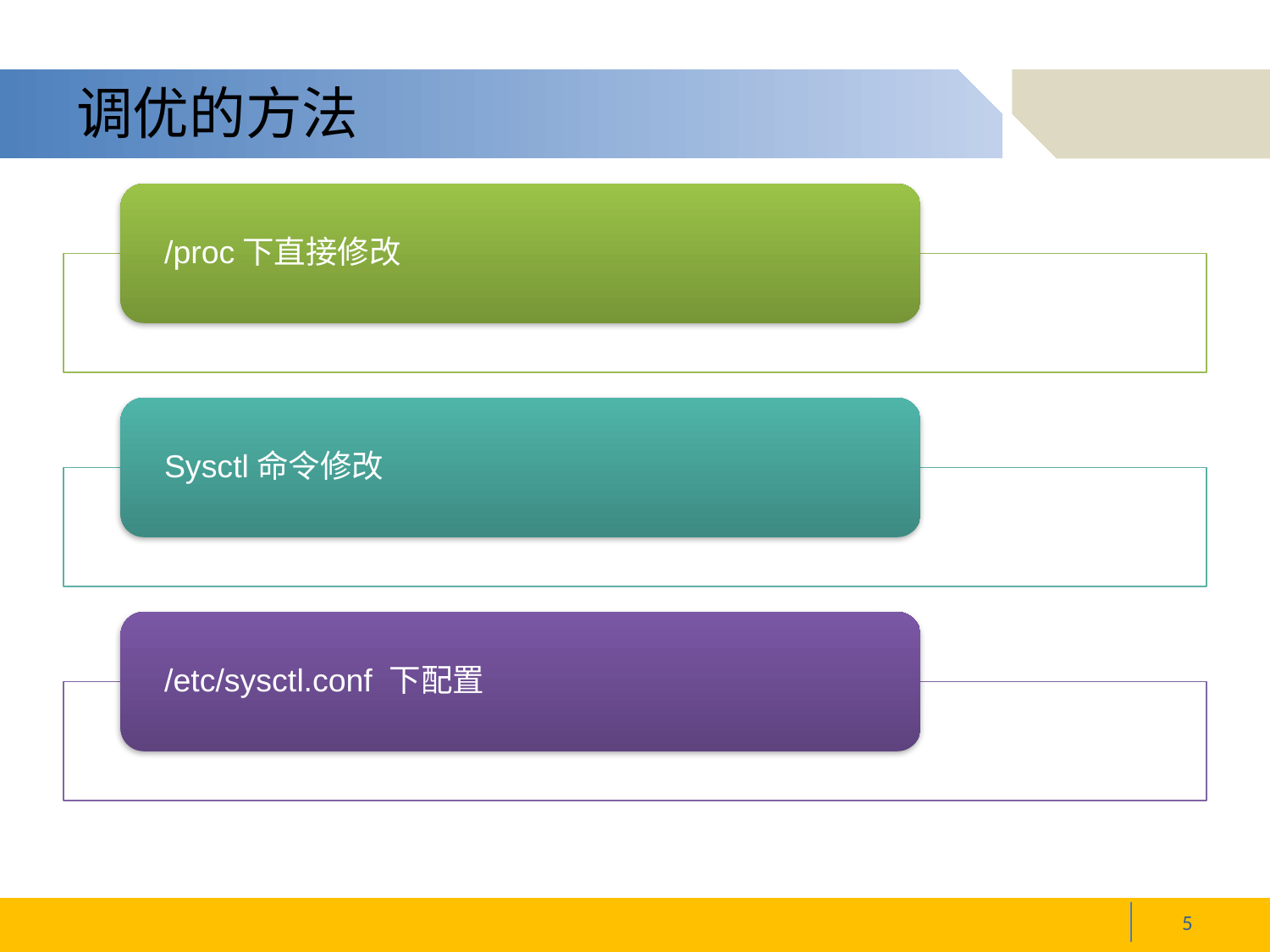

# 调优的方法

/proc下直接修改

Sysctl命令修改

/etc/sysctl.conf 下配置
5